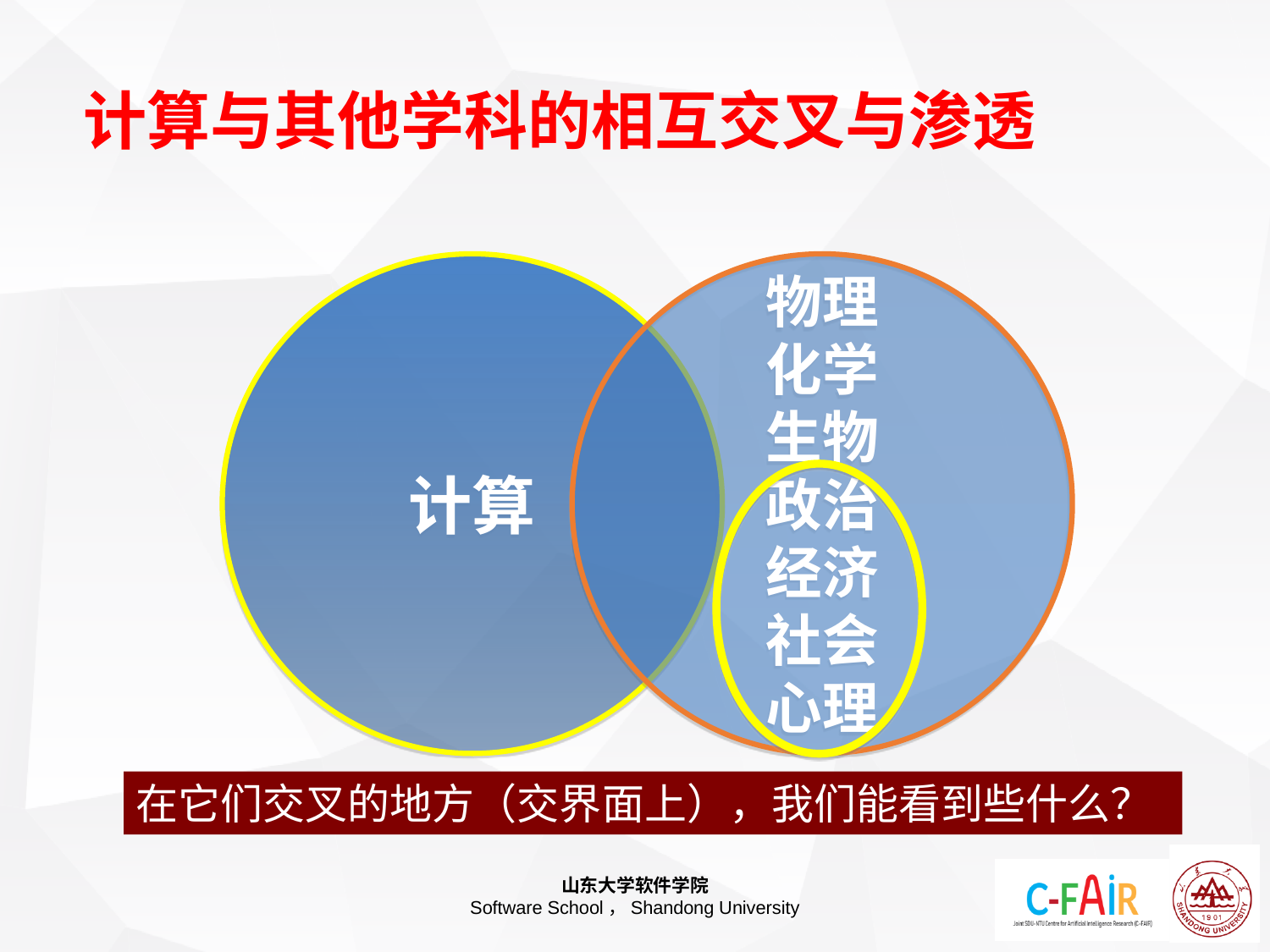

# 计算与其他学科的相互交叉与渗透
计算
物理
化学
生物
政治
经济
社会
心理

在它们交叉的地方（交界面上），我们能看到些什么？